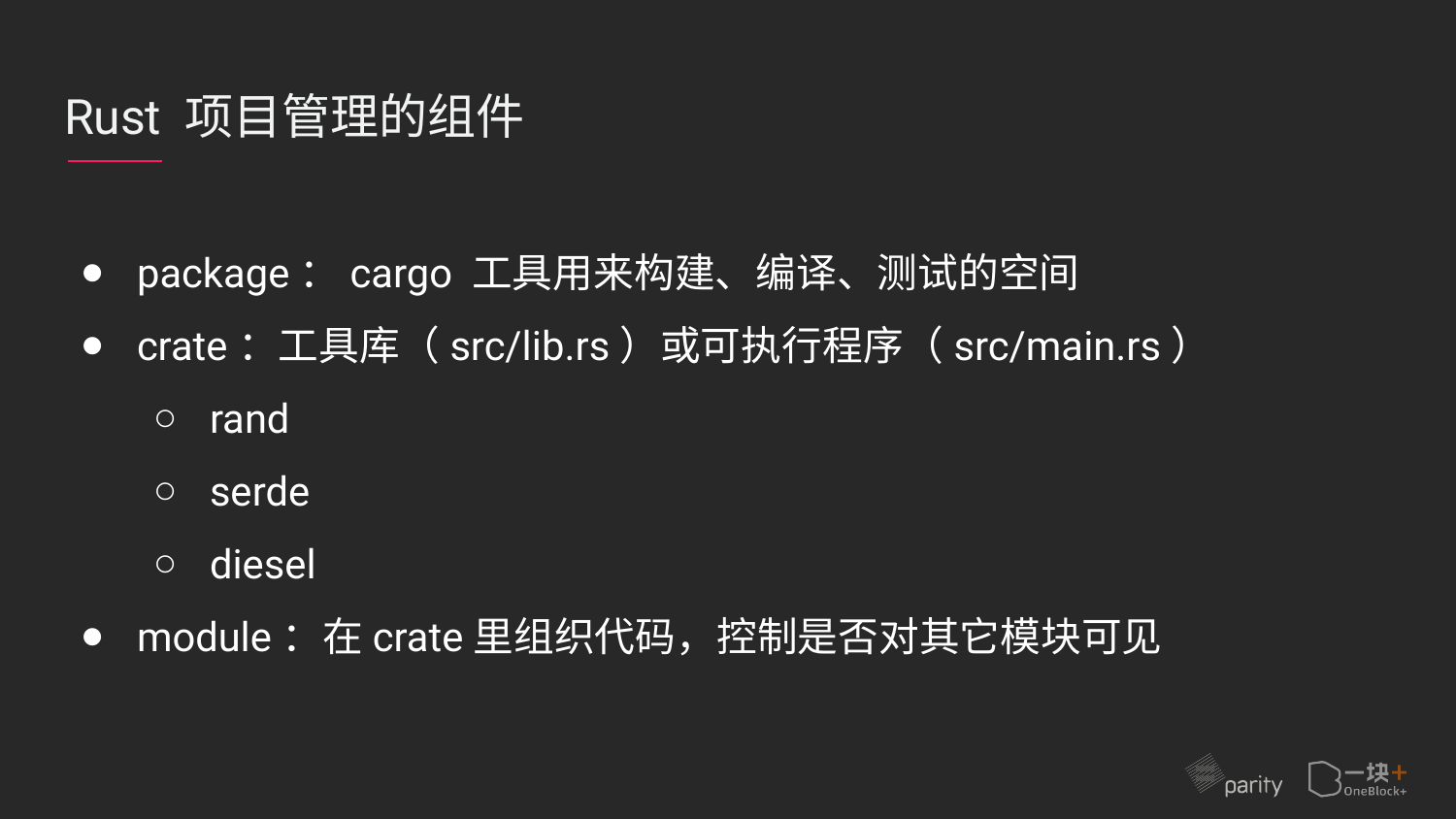

# Rust 项目管理的组件
package：cargo 工具用来构建、编译、测试的空间
crate：工具库（src/lib.rs）或可执行程序（src/main.rs）
rand
serde
diesel
module：在crate里组织代码，控制是否对其它模块可见